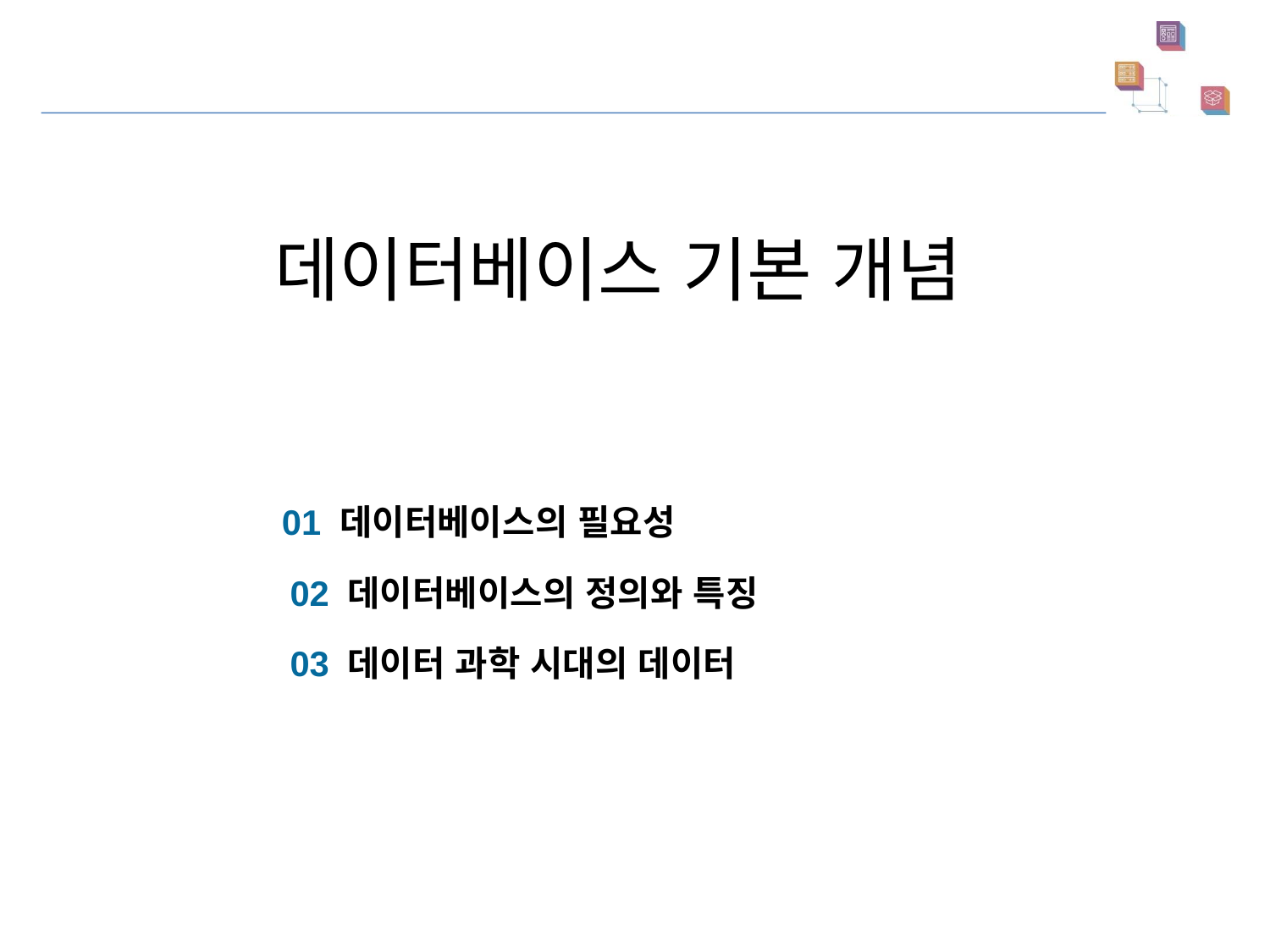

데이터베이스 기본 개념

     01 데이터베이스의 필요성
  02 데이터베이스의 정의와 특징
  03 데이터 과학 시대의 데이터